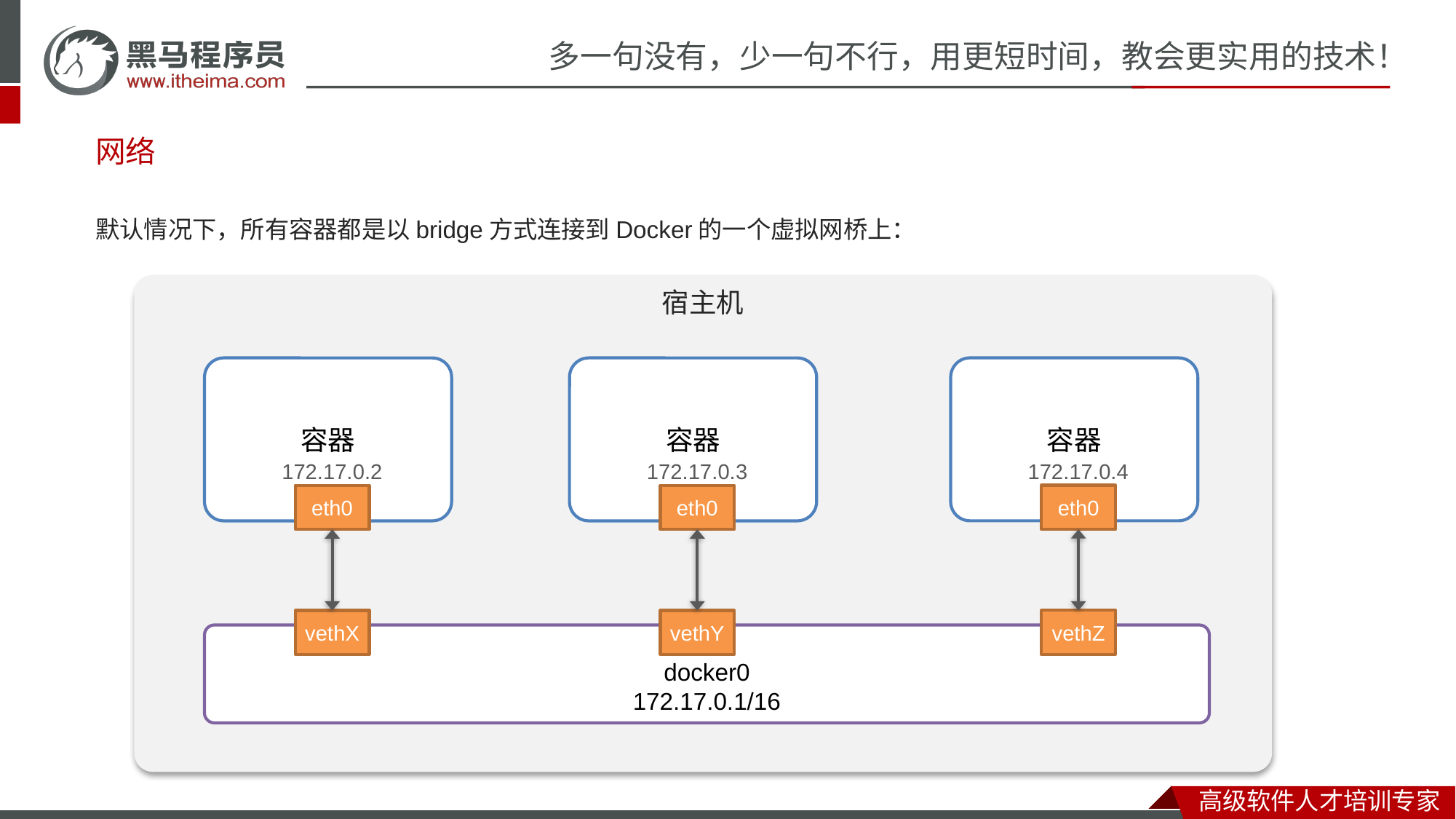

网络
默认情况下，所有容器都是以bridge方式连接到Docker的一个虚拟网桥上：
宿主机
容器
172.17.0.4
eth0
vethZ
容器
容器
172.17.0.3
eth0
vethY
172.17.0.2
eth0
vethX
docker0
172.17.0.1/16